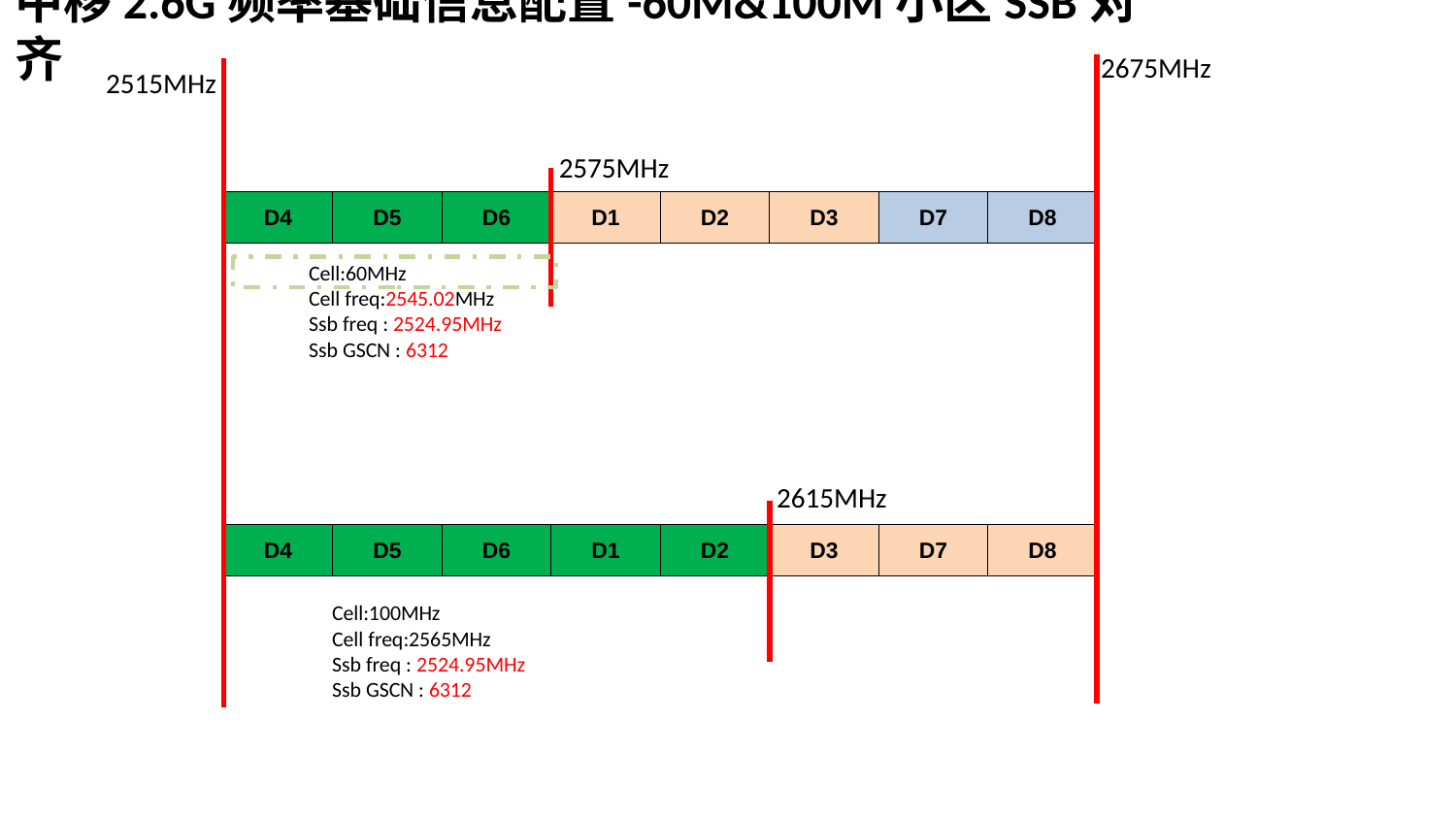

中移2.6G频率基础信息配置-60M&100M小区SSB对齐
2675MHz
2515MHz
2575MHz
| D4 | D5 | D6 | D1 | D2 | D3 | D7 | D8 |
| --- | --- | --- | --- | --- | --- | --- | --- |
Cell:60MHz
Cell freq:2545.02MHz
Ssb freq : 2524.95MHz
Ssb GSCN : 6312

2615MHz
| D4 | D5 | D6 | D1 | D2 | D3 | D7 | D8 |
| --- | --- | --- | --- | --- | --- | --- | --- |
Cell:100MHz
Cell freq:2565MHz
Ssb freq : 2524.95MHz
Ssb GSCN : 6312